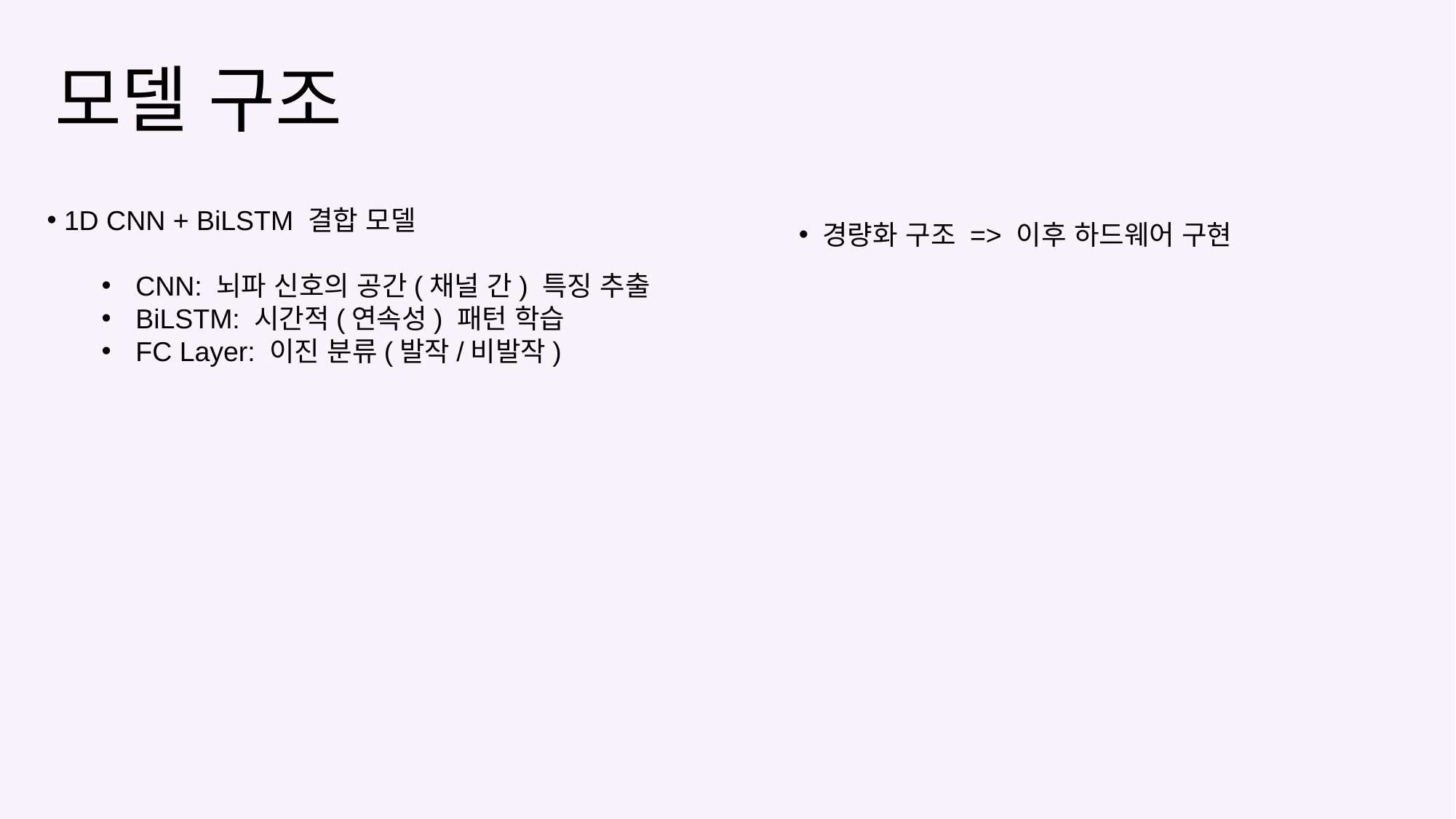

모델 구조
 1D CNN + BiLSTM 결합 모델

CNN: 뇌파 신호의 공간(채널 간) 특징 추출
BiLSTM: 시간적(연속성) 패턴 학습
FC Layer: 이진 분류(발작/비발작)
 경량화 구조 => 이후 하드웨어 구현